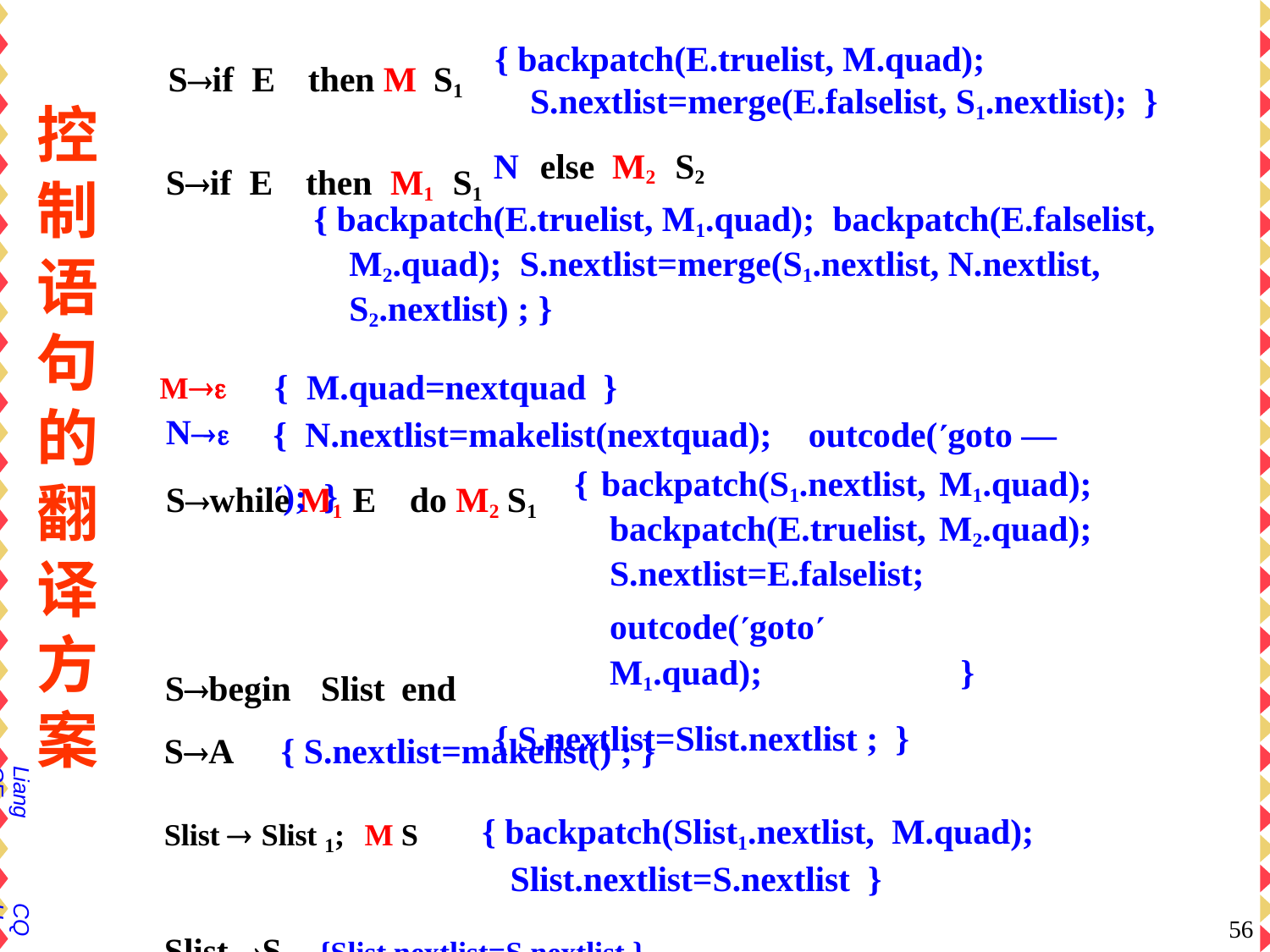

# { backpatch(E.truelist, M.quad);  S.nextlist=merge(E.falselist, S1.nextlist); }
S→if E	then M S1
控 制
语 句 的 翻 译 方 案
S→if E	then  M1	S1
N	else  M2	S2
{ backpatch(E.truelist, M1.quad);  backpatch(E.falselist, M2.quad);  S.nextlist=merge(S1.nextlist, N.nextlist, S2.nextlist) ; }
M→ε	{  M.quad=nextquad	}
N→ε
{  N.nextlist=makelist(nextquad);	outcode(′goto —′); }
S→while M1 E	do M2 S1
{ backpatch(S1.nextlist, M1.quad);  backpatch(E.truelist, M2.quad);  S.nextlist=E.falselist;
outcode(′goto′	M1.quad);	}
{ S.nextlist=Slist.nextlist ; }
S→begin	Slist end
S→A	{ S.nextlist=makelist() ; }
Slist → Slist 1; M S	{ backpatch(Slist1.nextlist, M.quad);
Slist.nextlist=S.nextlist }
Slist →S	{Slist.nextlist=S.nextlist }
Liang GE
CQU
56